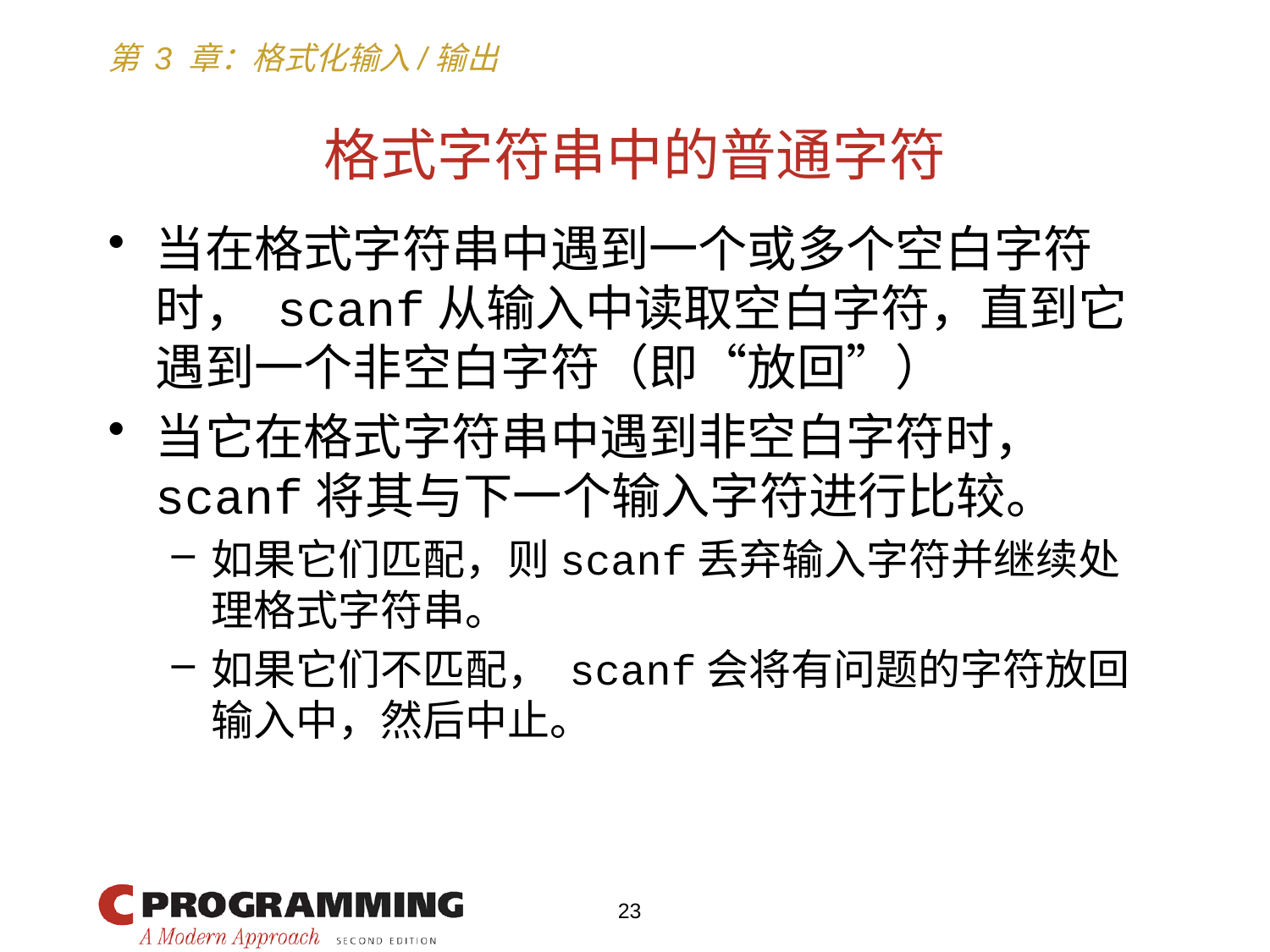

# 格式字符串中的普通字符
当在格式字符串中遇到一个或多个空白字符时， scanf从输入中读取空白字符，直到它遇到一个非空白字符（即“放回”）
当它在格式字符串中遇到非空白字符时， scanf将其与下一个输入字符进行比较。
如果它们匹配，则scanf丢弃输入字符并继续处理格式字符串。
如果它们不匹配， scanf会将有问题的字符放回输入中，然后中止。
23